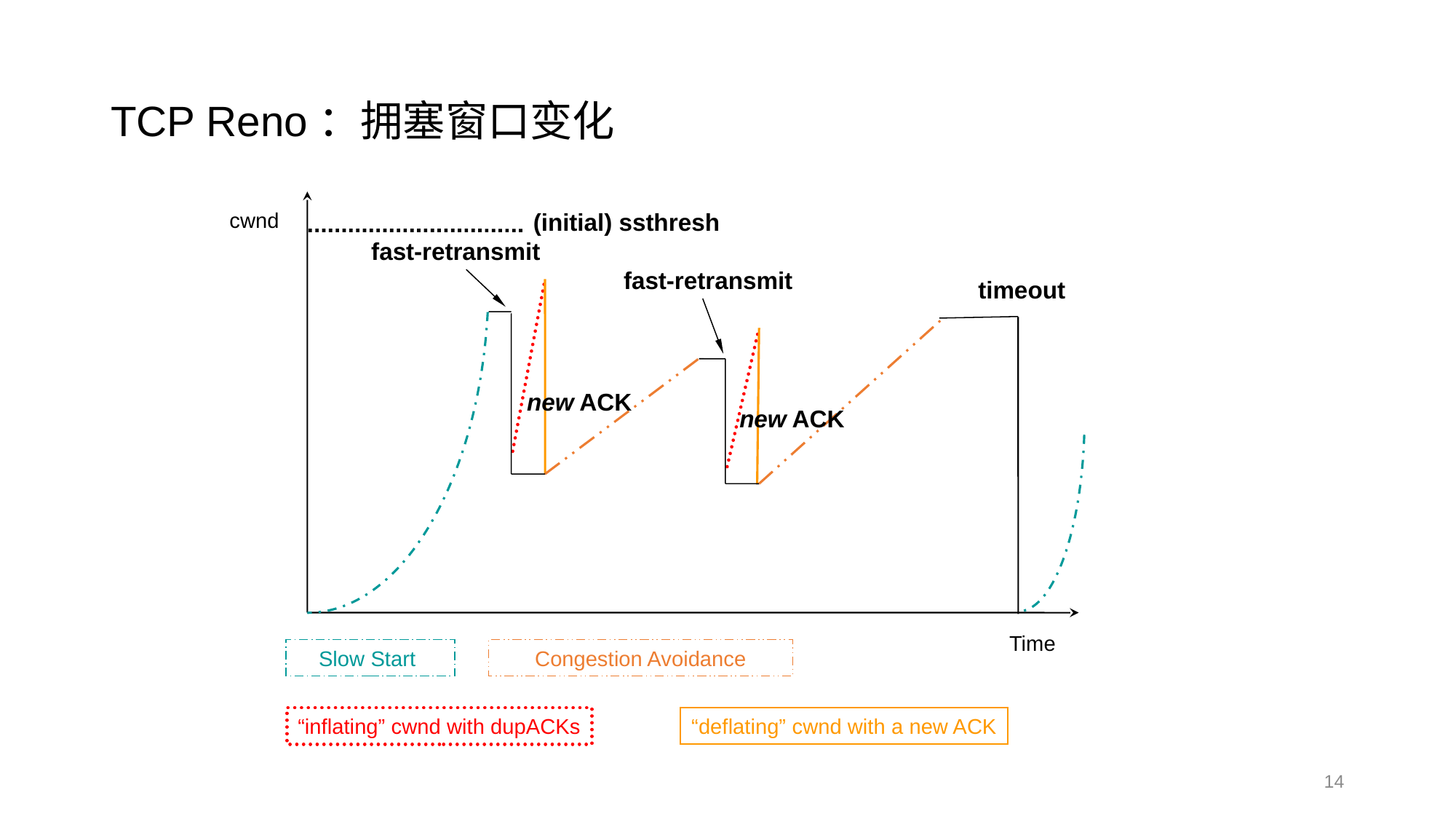

# TCP Reno：拥塞窗口变化

cwnd
(initial) ssthresh
fast-retransmit

fast-retransmit

timeout

new ACK
new ACK

Time
Slow Start
Congestion Avoidance
“inflating” cwnd with dupACKs
“deflating” cwnd with a new ACK
14